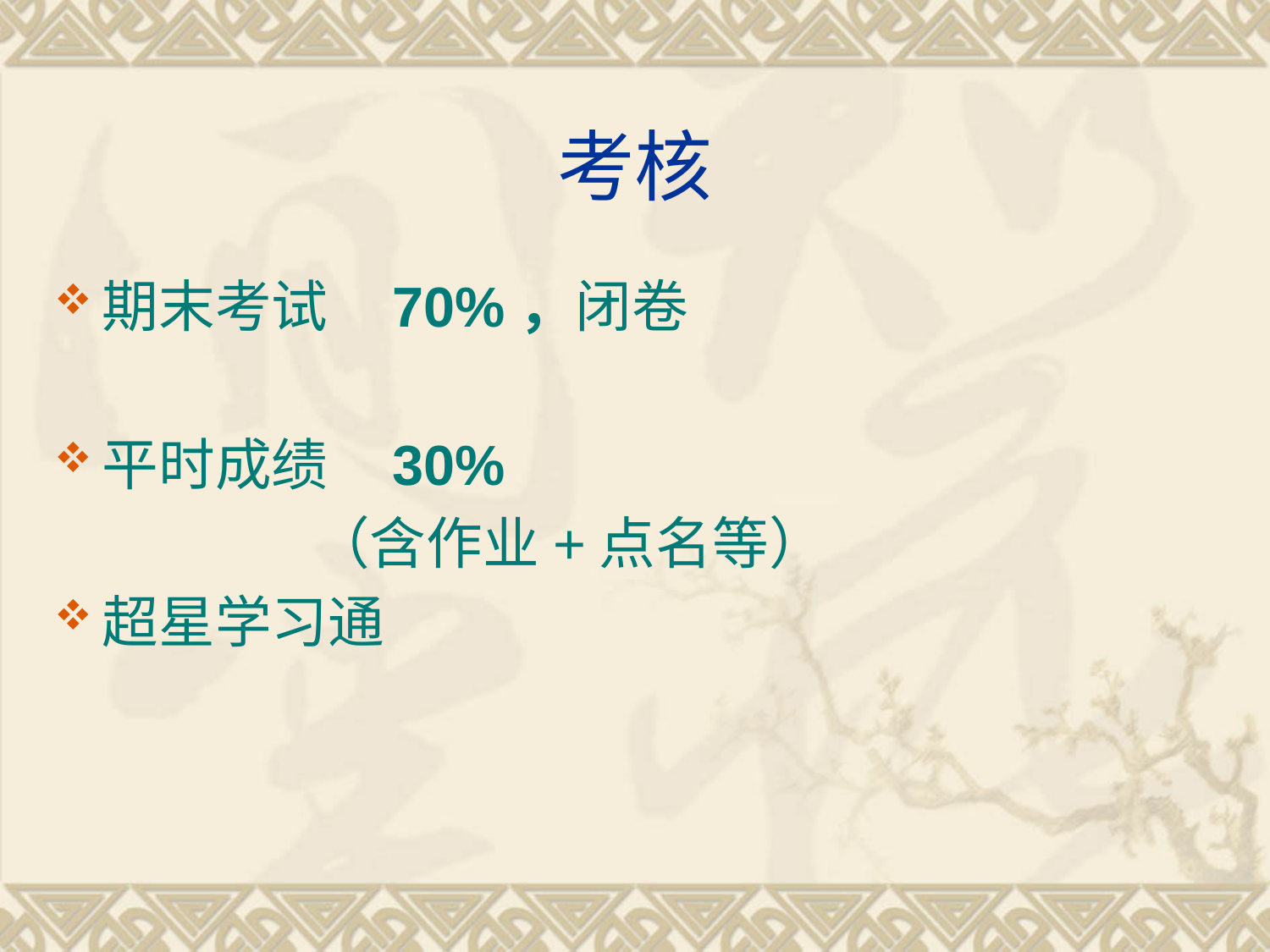

考核
期末考试    70%，闭卷

平时成绩    30%
                   （含作业+点名等）
超星学习通